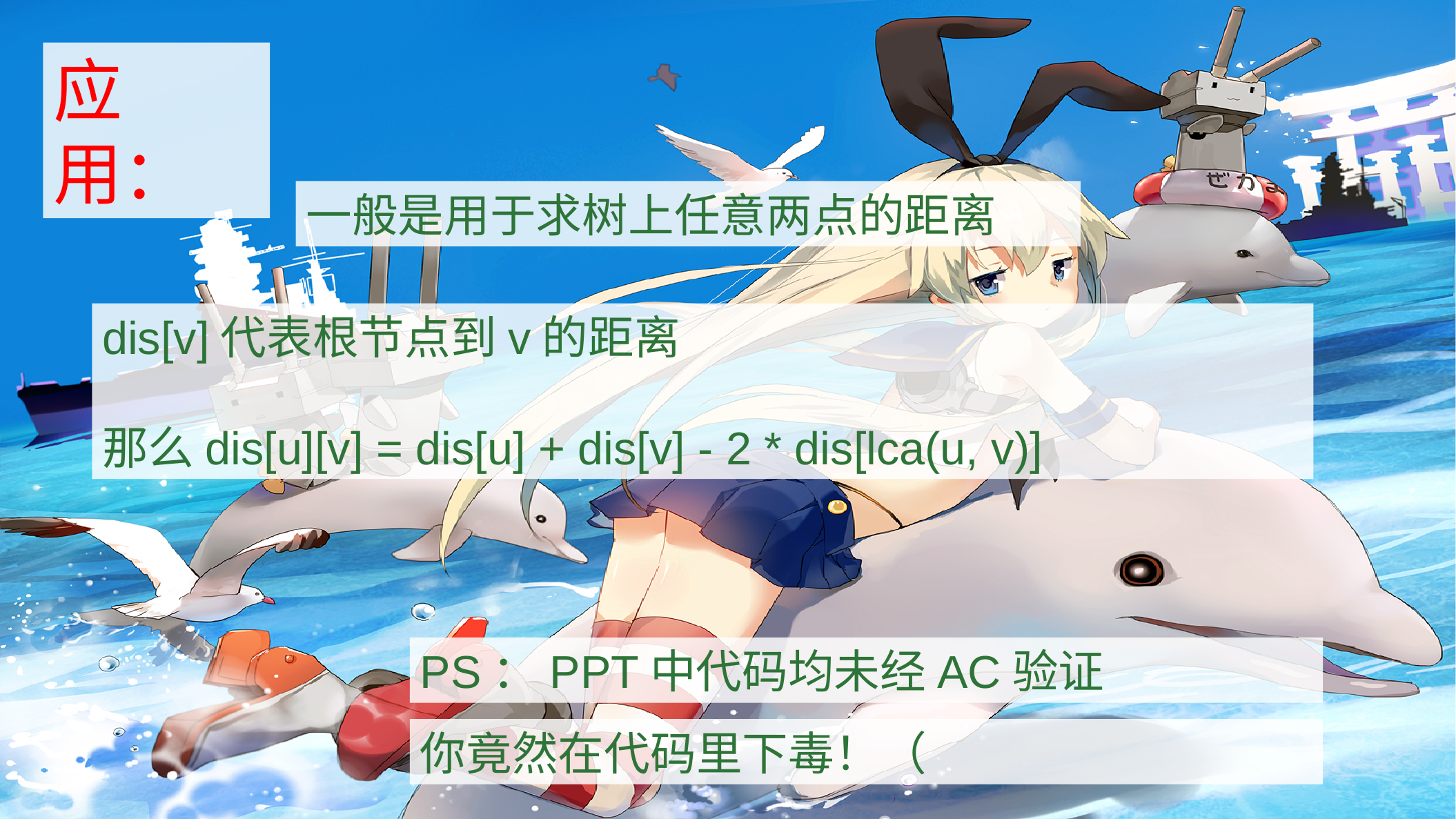

应用：
一般是用于求树上任意两点的距离
dis[v]代表根节点到v的距离

那么dis[u][v] = dis[u] + dis[v] - 2 * dis[lca(u, v)]
PS：PPT中代码均未经AC验证
你竟然在代码里下毒！（